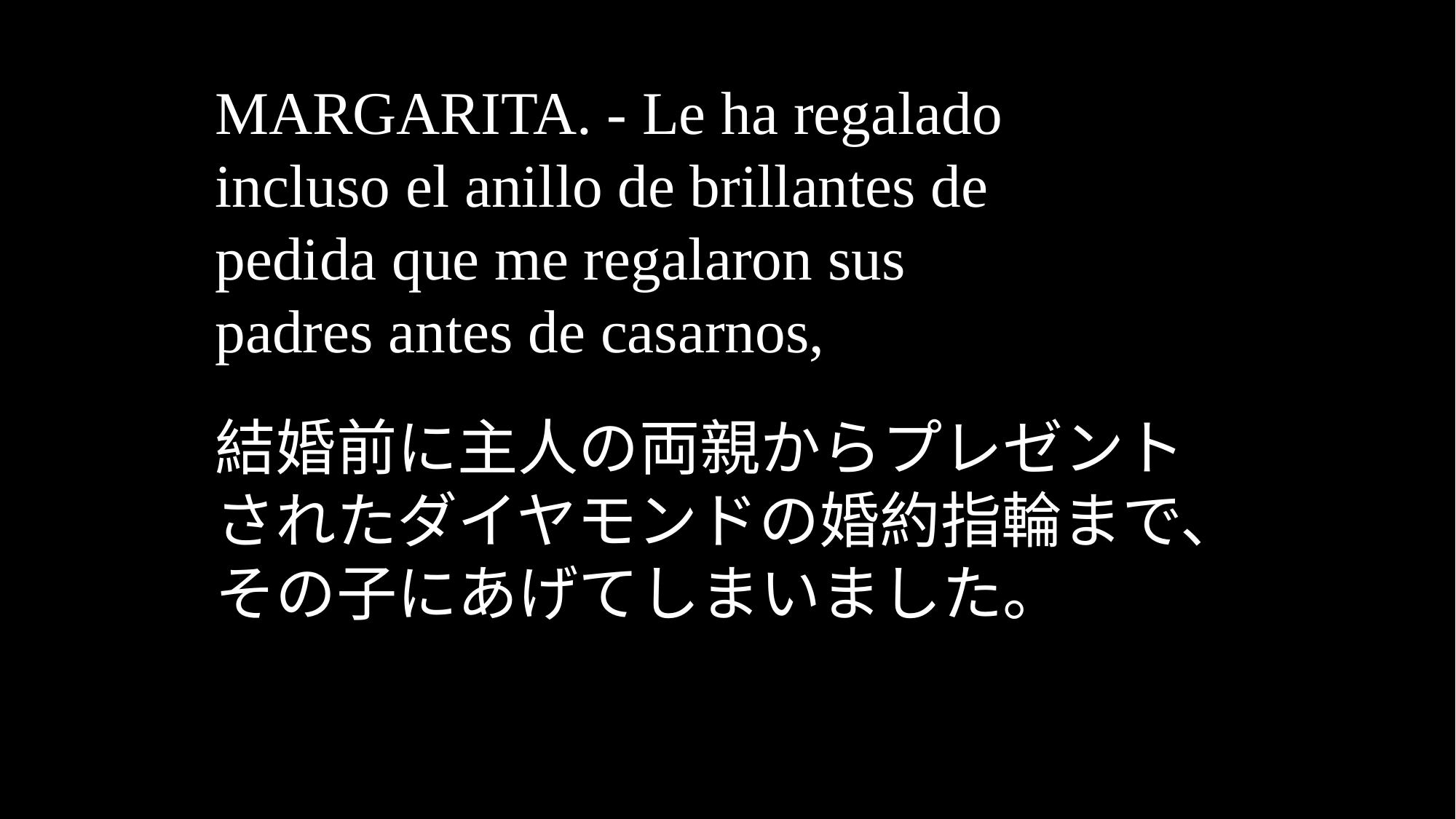

MARGARITA. - Le ha regalado incluso el anillo de brillantes de pedida que me regalaron sus padres antes de casarnos,

結婚前に主人の両親からプレゼントされたダイヤモンドの婚約指輪まで、その子にあげてしまいました。